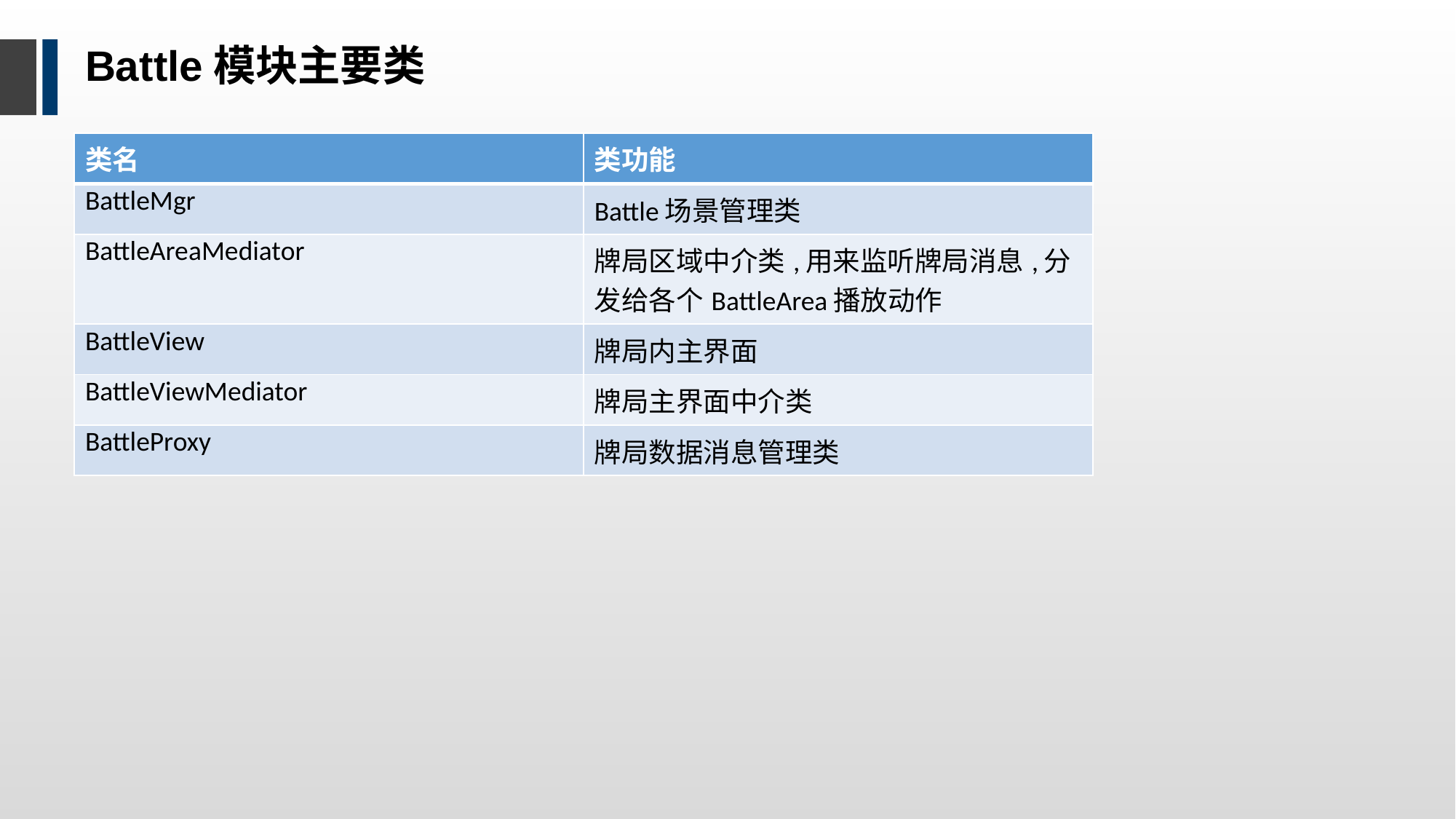

Battle模块主要类

| 类名 | 类功能 |
| --- | --- |
| BattleMgr | Battle场景管理类 |
| BattleAreaMediator | 牌局区域中介类,用来监听牌局消息,分发给各个BattleArea播放动作 |
| BattleView | 牌局内主界面 |
| BattleViewMediator | 牌局主界面中介类 |
| BattleProxy | 牌局数据消息管理类 |